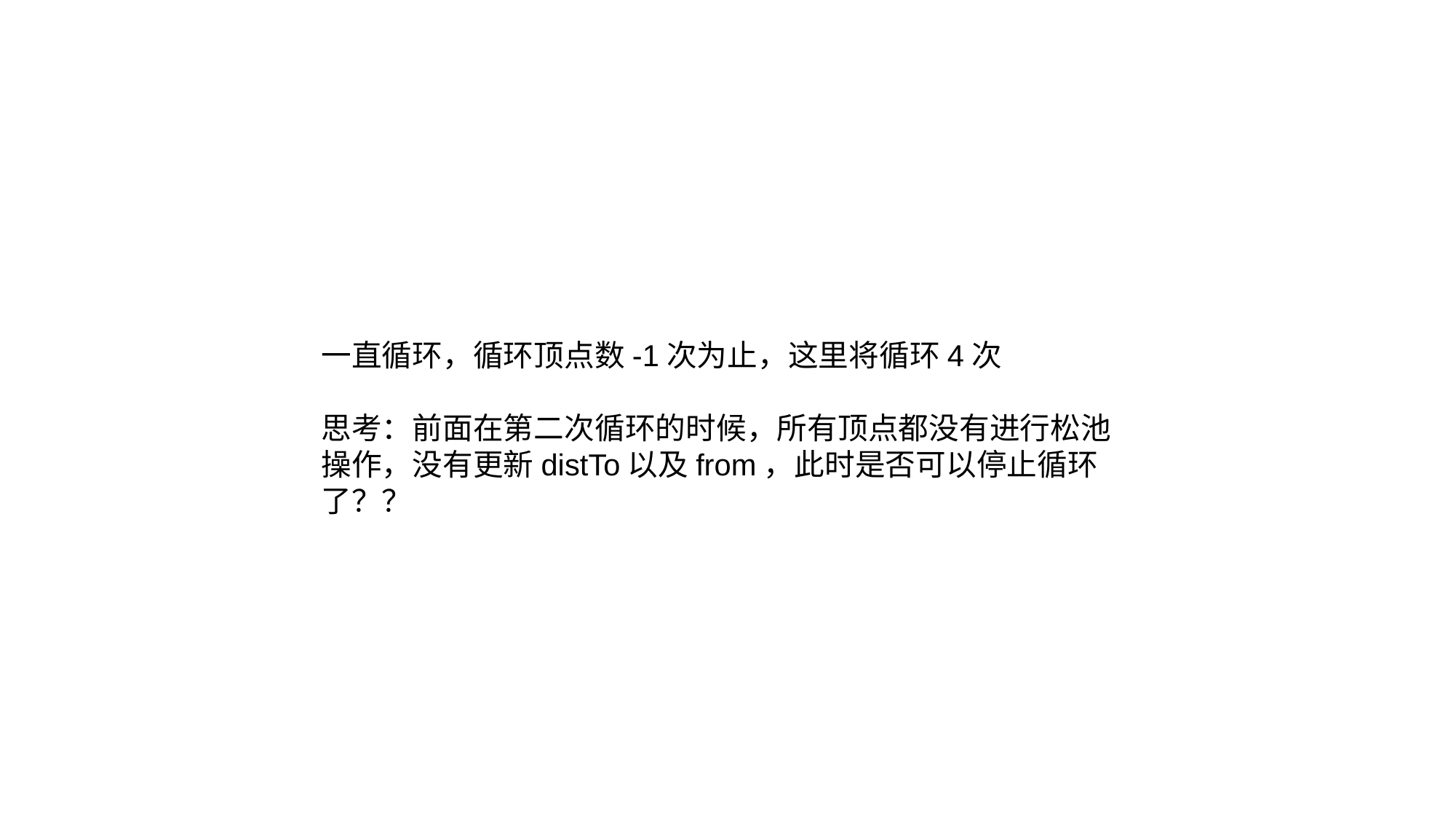

一直循环，循环顶点数-1次为止，这里将循环4次

思考：前面在第二次循环的时候，所有顶点都没有进行松池操作，没有更新distTo以及from，此时是否可以停止循环了？？